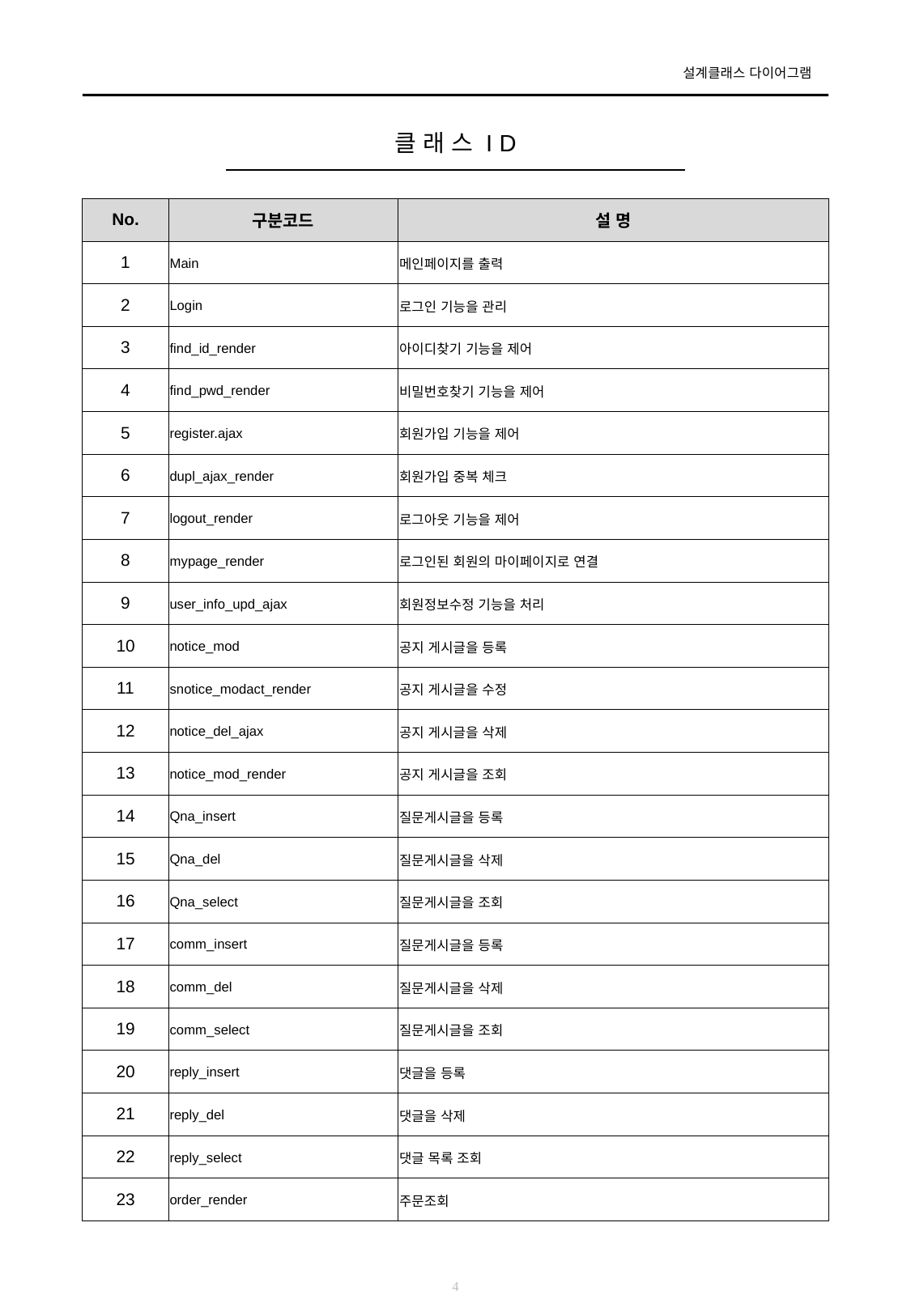

# 클 래 스 I D
| No. | 구분코드 | 설 명 |
| --- | --- | --- |
| 1 | Main | 메인페이지를 출력 |
| 2 | Login | 로그인 기능을 관리 |
| 3 | find\_id\_render | 아이디찾기 기능을 제어 |
| 4 | find\_pwd\_render | 비밀번호찾기 기능을 제어 |
| 5 | register.ajax | 회원가입 기능을 제어 |
| 6 | dupl\_ajax\_render | 회원가입 중복 체크 |
| 7 | logout\_render | 로그아웃 기능을 제어 |
| 8 | mypage\_render | 로그인된 회원의 마이페이지로 연결 |
| 9 | user\_info\_upd\_ajax | 회원정보수정 기능을 처리 |
| 10 | notice\_mod | 공지 게시글을 등록 |
| 11 | snotice\_modact\_render | 공지 게시글을 수정 |
| 12 | notice\_del\_ajax | 공지 게시글을 삭제 |
| 13 | notice\_mod\_render | 공지 게시글을 조회 |
| 14 | Qna\_insert | 질문게시글을 등록 |
| 15 | Qna\_del | 질문게시글을 삭제 |
| 16 | Qna\_select | 질문게시글을 조회 |
| 17 | comm\_insert | 질문게시글을 등록 |
| 18 | comm\_del | 질문게시글을 삭제 |
| 19 | comm\_select | 질문게시글을 조회 |
| 20 | reply\_insert | 댓글을 등록 |
| 21 | reply\_del | 댓글을 삭제 |
| 22 | reply\_select | 댓글 목록 조회 |
| 23 | order\_render | 주문조회 |
4